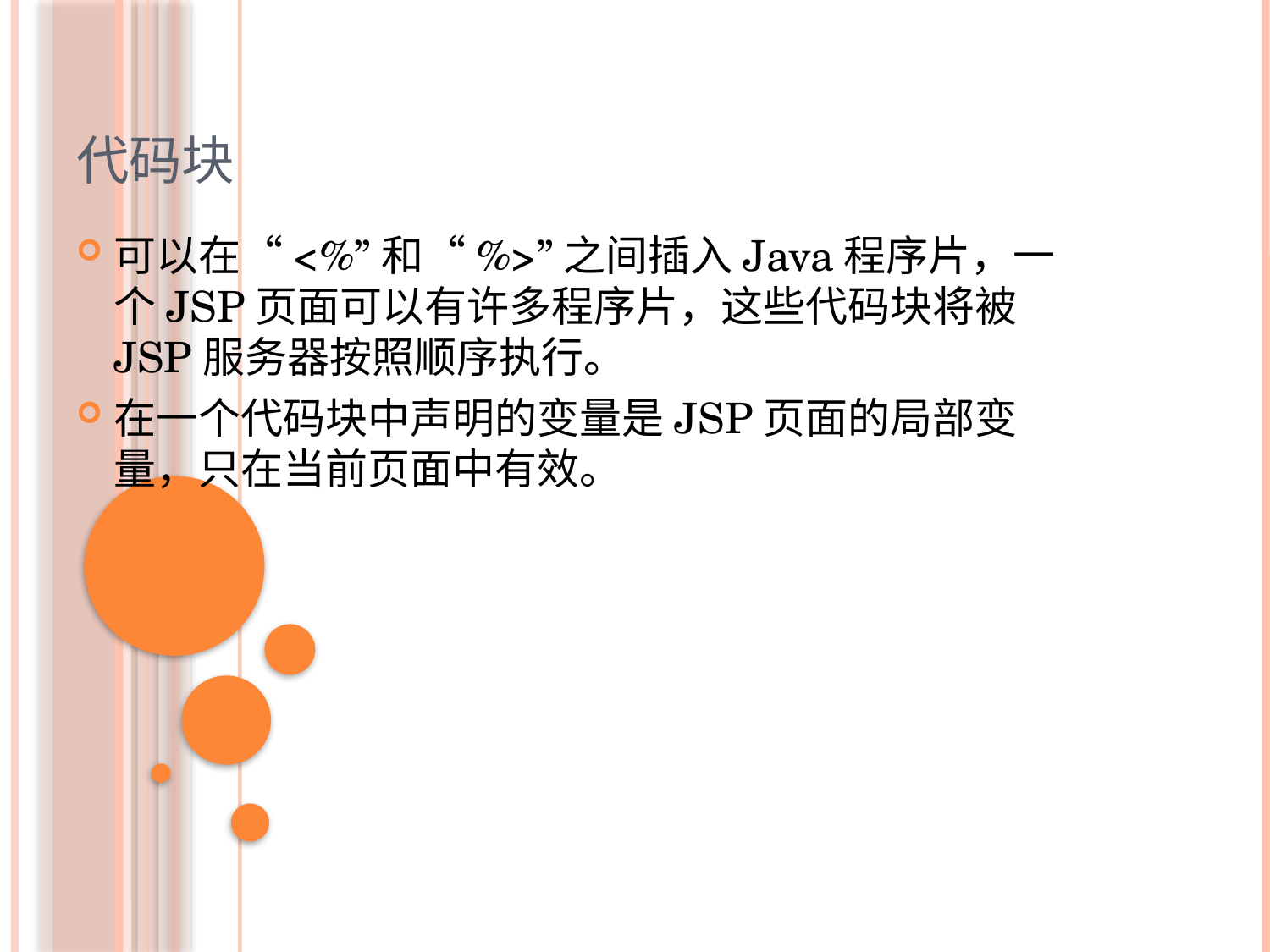

代码块
可以在“<%”和“%>”之间插入Java程序片，一个JSP页面可以有许多程序片，这些代码块将被JSP服务器按照顺序执行。
在一个代码块中声明的变量是JSP页面的局部变量，只在当前页面中有效。